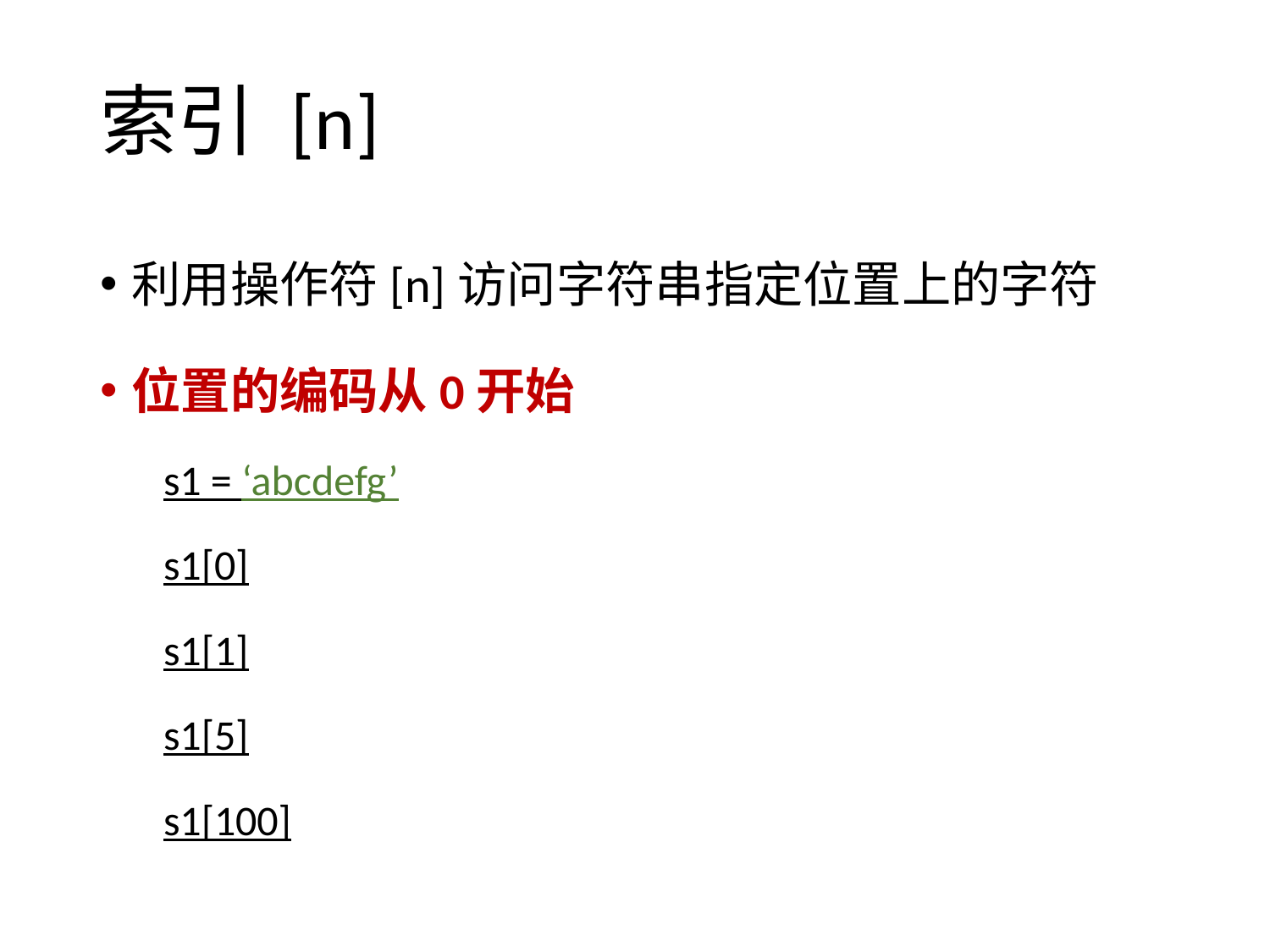

# 索引 [n]
利用操作符[n]访问字符串指定位置上的字符
位置的编码从0开始
s1 = ‘abcdefg’
s1[0]
s1[1]
s1[5]
s1[100]